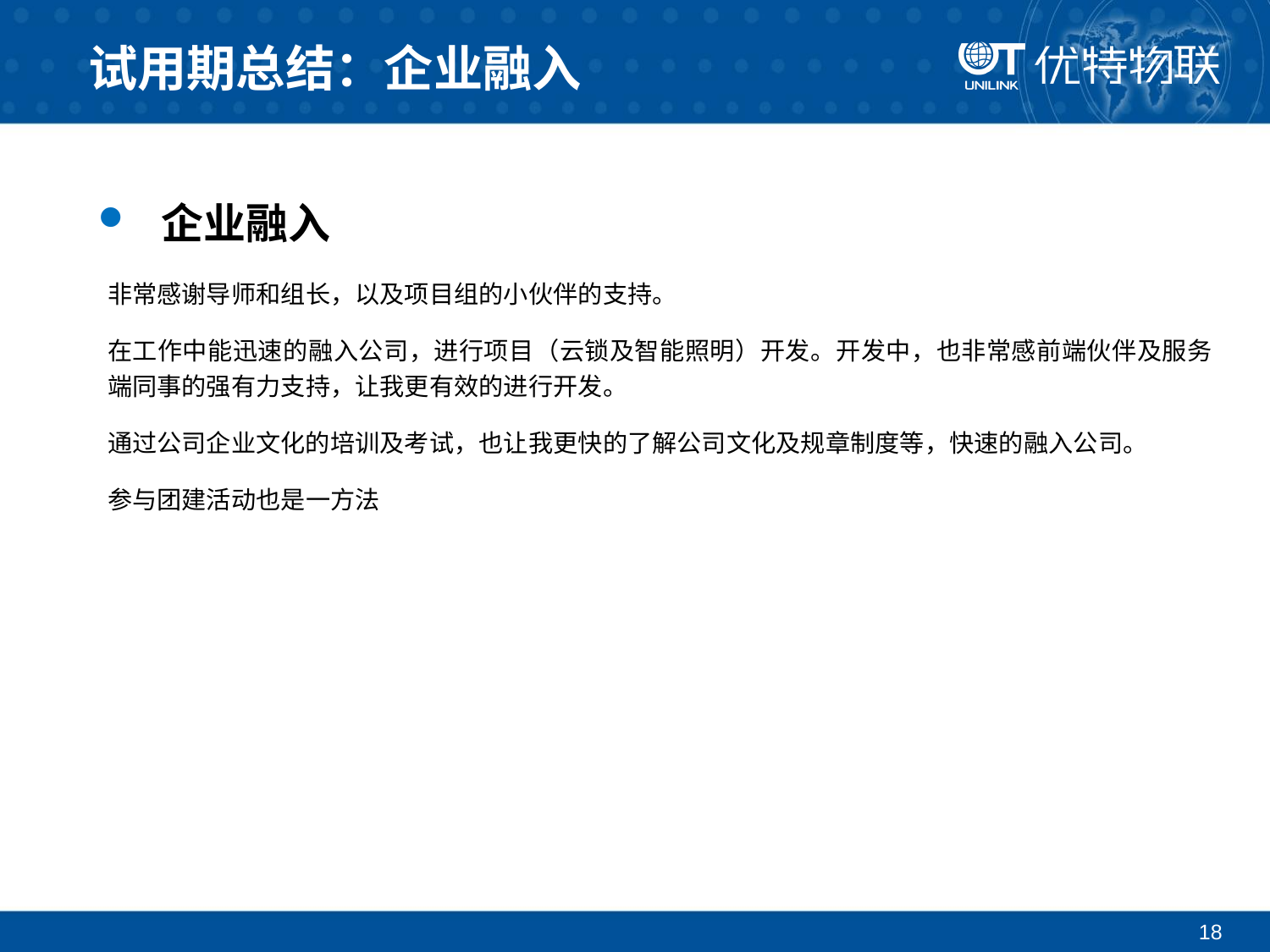

# 试用期总结：企业融入
企业融入
非常感谢导师和组长，以及项目组的小伙伴的支持。
在工作中能迅速的融入公司，进行项目（云锁及智能照明）开发。开发中，也非常感前端伙伴及服务端同事的强有力支持，让我更有效的进行开发。
通过公司企业文化的培训及考试，也让我更快的了解公司文化及规章制度等，快速的融入公司。
参与团建活动也是一方法
18